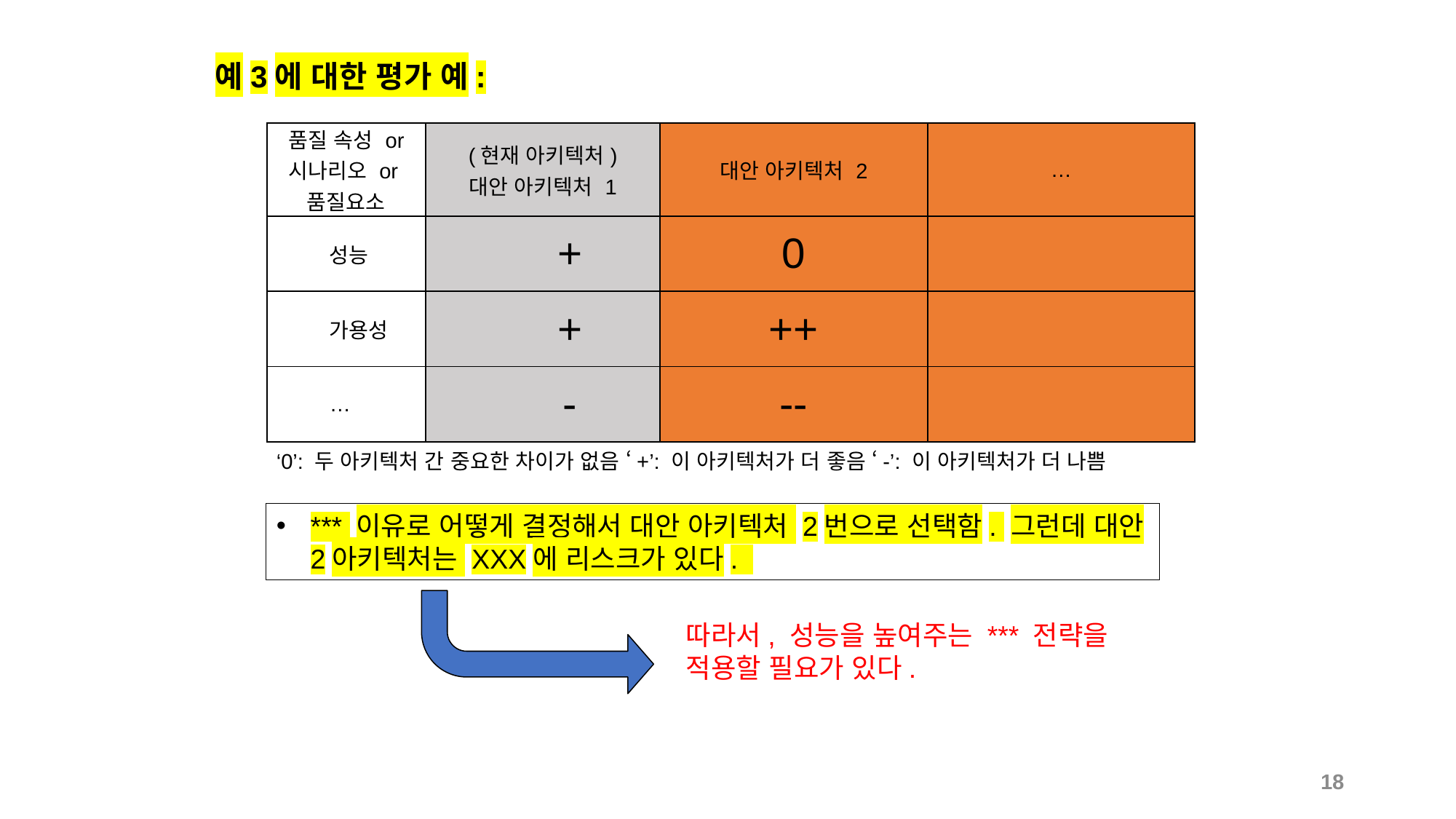

예3에 대한 평가 예:
| 품질 속성 or 시나리오 or 품질요소 | (현재 아키텍처) 대안 아키텍처 1 | 대안 아키텍처 2 | … |
| --- | --- | --- | --- |
| 성능 | + | 0 |  |
| 가용성 | + | ++ |  |
| … | - | -- |  |
‘0’: 두 아키텍처 간 중요한 차이가 없음 ‘+’: 이 아키텍처가 더 좋음 ‘-’: 이 아키텍처가 더 나쁨
*** 이유로 어떻게 결정해서 대안 아키텍처 2번으로 선택함. 그런데 대안2아키텍처는 XXX에 리스크가 있다.

따라서, 성능을 높여주는 *** 전략을 적용할 필요가 있다.
18